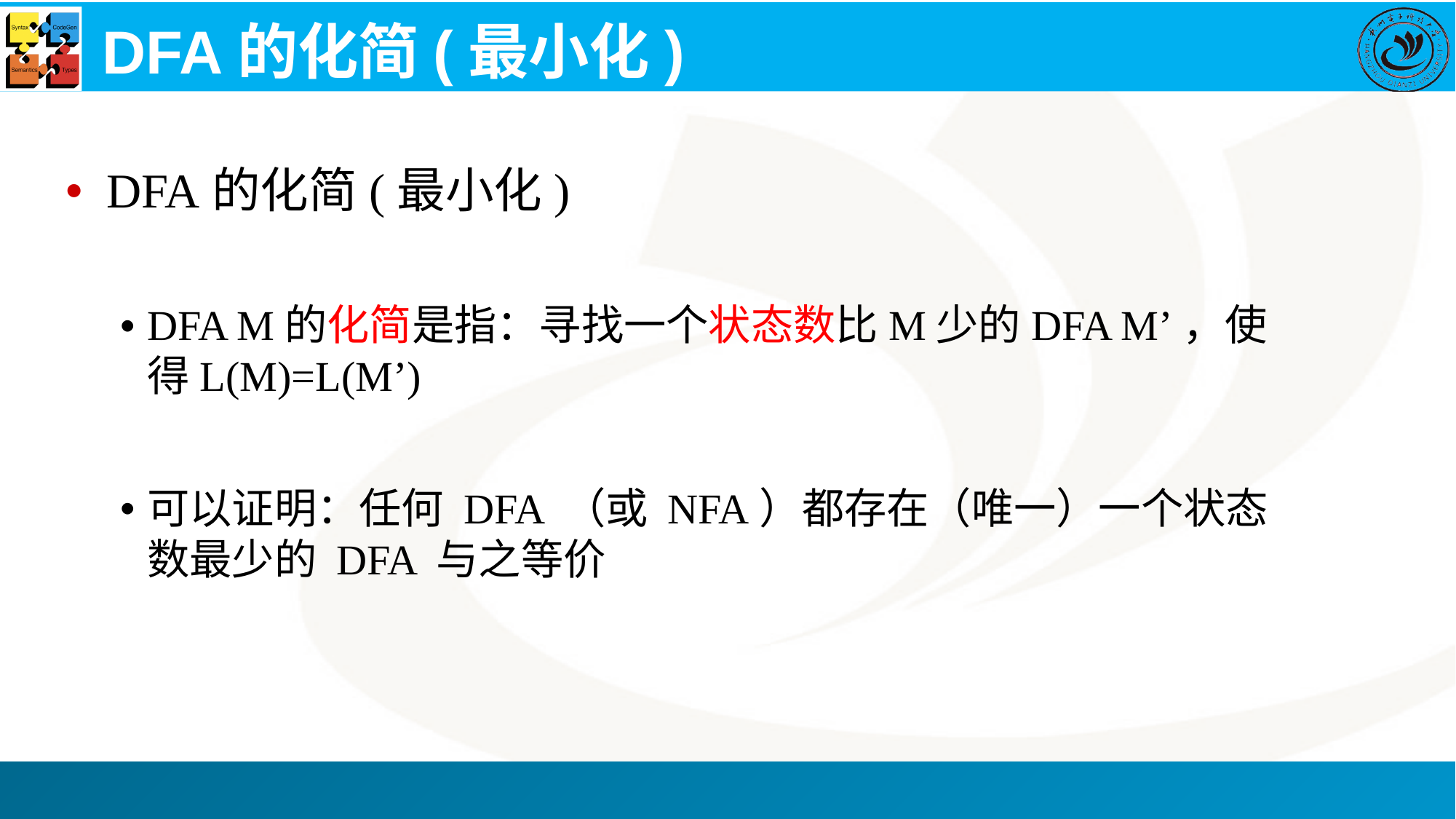

# DFA的化简(最小化)
DFA的化简(最小化)

DFA M的化简是指：寻找一个状态数比M少的DFA M’，使得L(M)=L(M’)

可以证明：任何 DFA （或 NFA）都存在（唯一）一个状态数最少的 DFA 与之等价
56